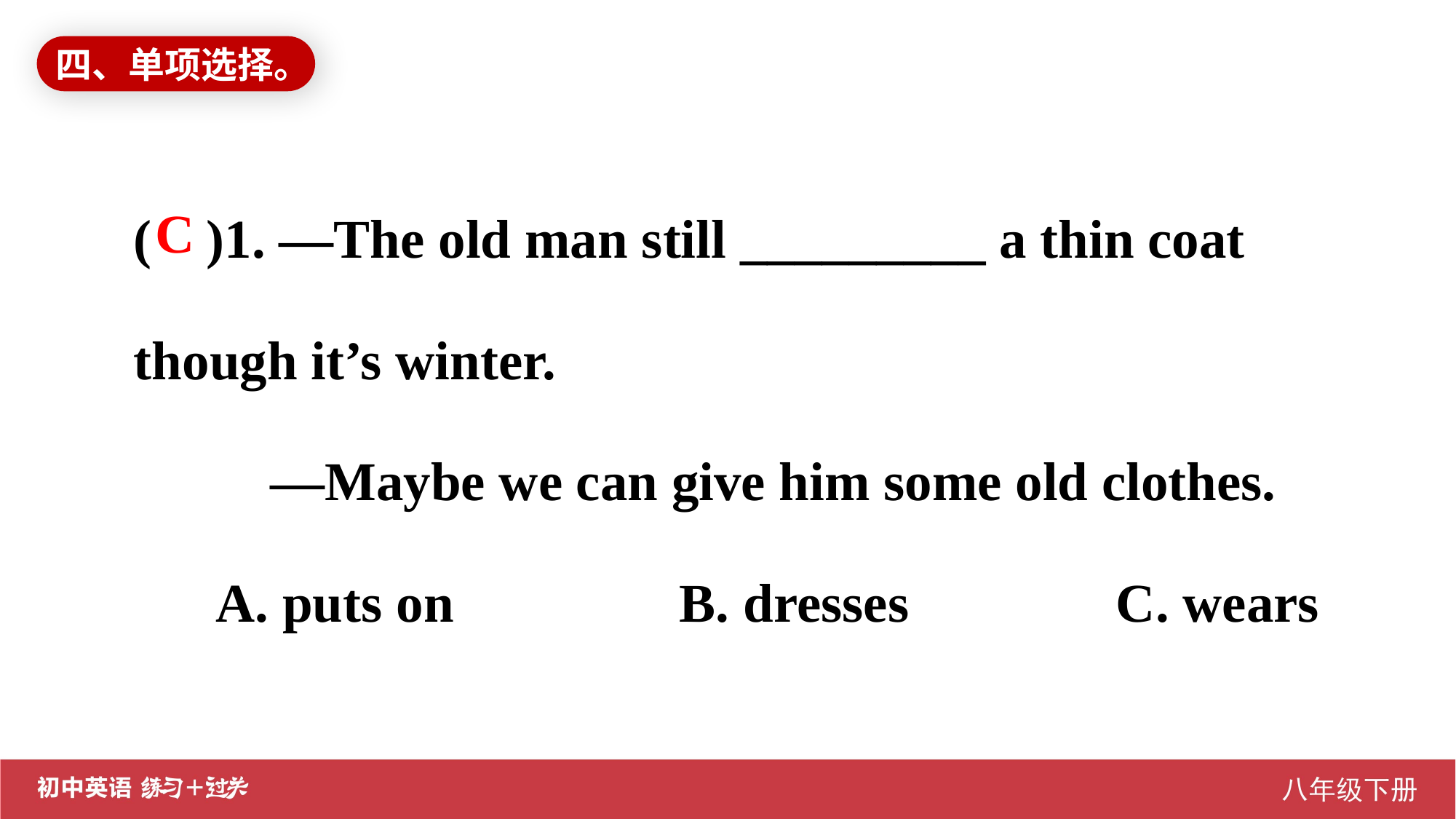

四、单项选择。
(    )1. —The old man still _________ a thin coat though it’s winter.
          —Maybe we can give him some old clothes.
      A. puts on			B. dresses		C. wears
C